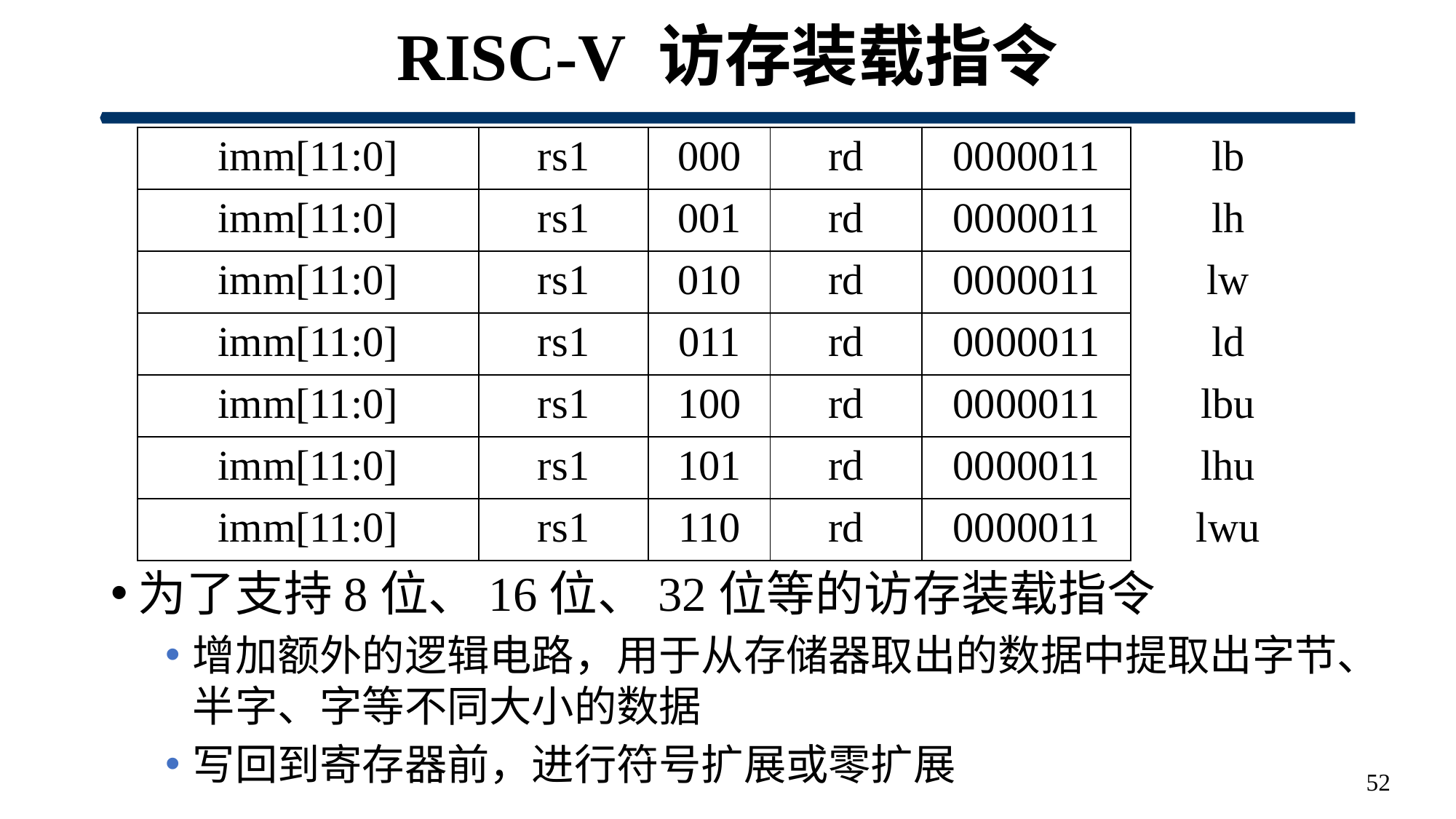

# RISC-V 访存装载指令
| imm[11:0] | rs1 | 000 | rd | 0000011 | lb |
| --- | --- | --- | --- | --- | --- |
| imm[11:0] | rs1 | 001 | rd | 0000011 | lh |
| imm[11:0] | rs1 | 010 | rd | 0000011 | lw |
| imm[11:0] | rs1 | 011 | rd | 0000011 | ld |
| imm[11:0] | rs1 | 100 | rd | 0000011 | lbu |
| imm[11:0] | rs1 | 101 | rd | 0000011 | lhu |
| imm[11:0] | rs1 | 110 | rd | 0000011 | lwu |

为了支持8位、16位、32位等的访存装载指令
增加额外的逻辑电路，用于从存储器取出的数据中提取出字节、半字、字等不同大小的数据
写回到寄存器前，进行符号扩展或零扩展
52